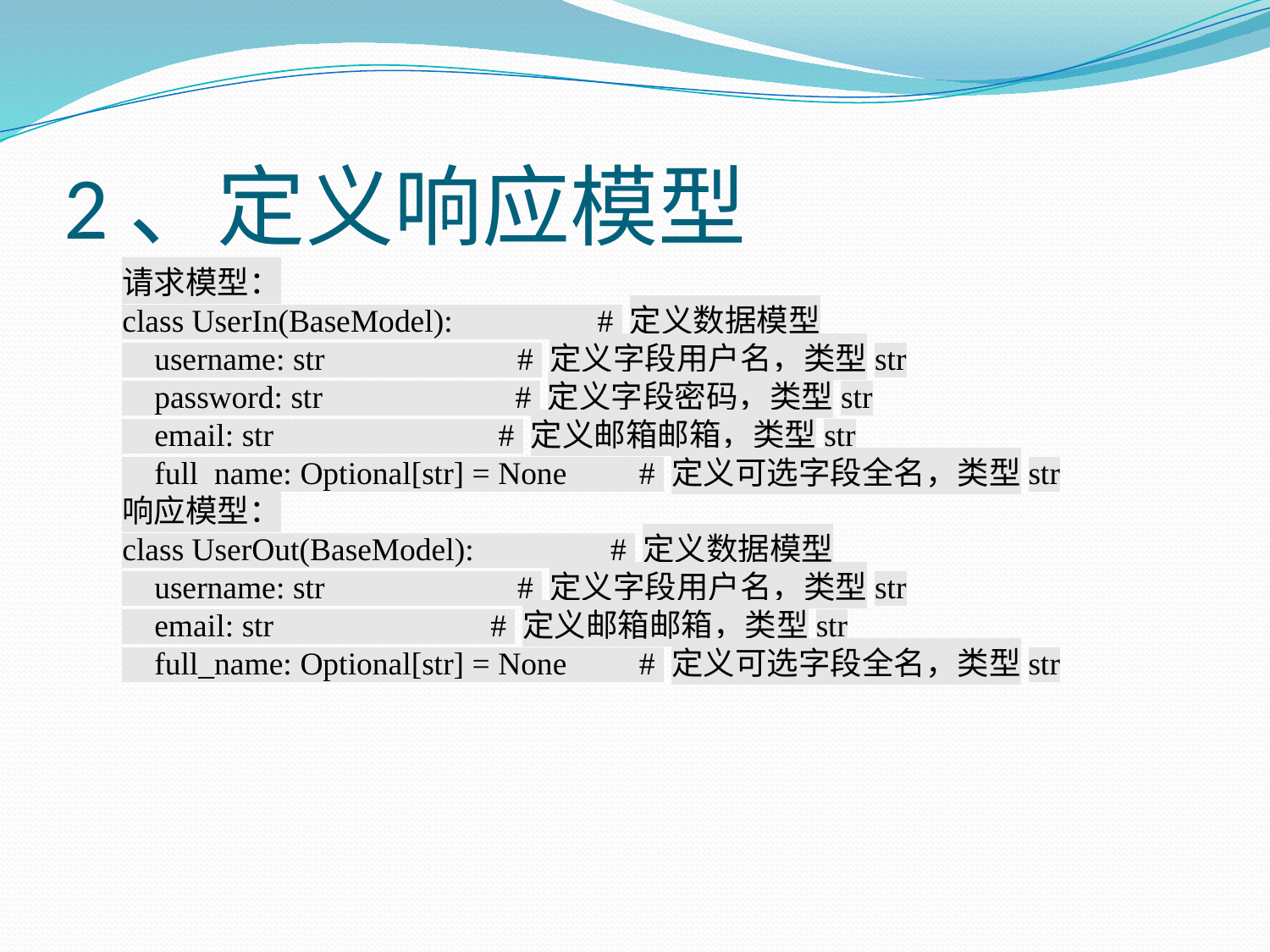

# 2、定义响应模型
请求模型：
class UserIn(BaseModel):                  # 定义数据模型
    username: str                        # 定义字段用户名，类型str
    password: str                        # 定义字段密码，类型str
    email: str                            # 定义邮箱邮箱，类型str
    full_name: Optional[str] = None         # 定义可选字段全名，类型str
响应模型：
class UserOut(BaseModel):                 # 定义数据模型
    username: str                        # 定义字段用户名，类型str
    email: str                           # 定义邮箱邮箱，类型str
    full_name: Optional[str] = None         # 定义可选字段全名，类型str